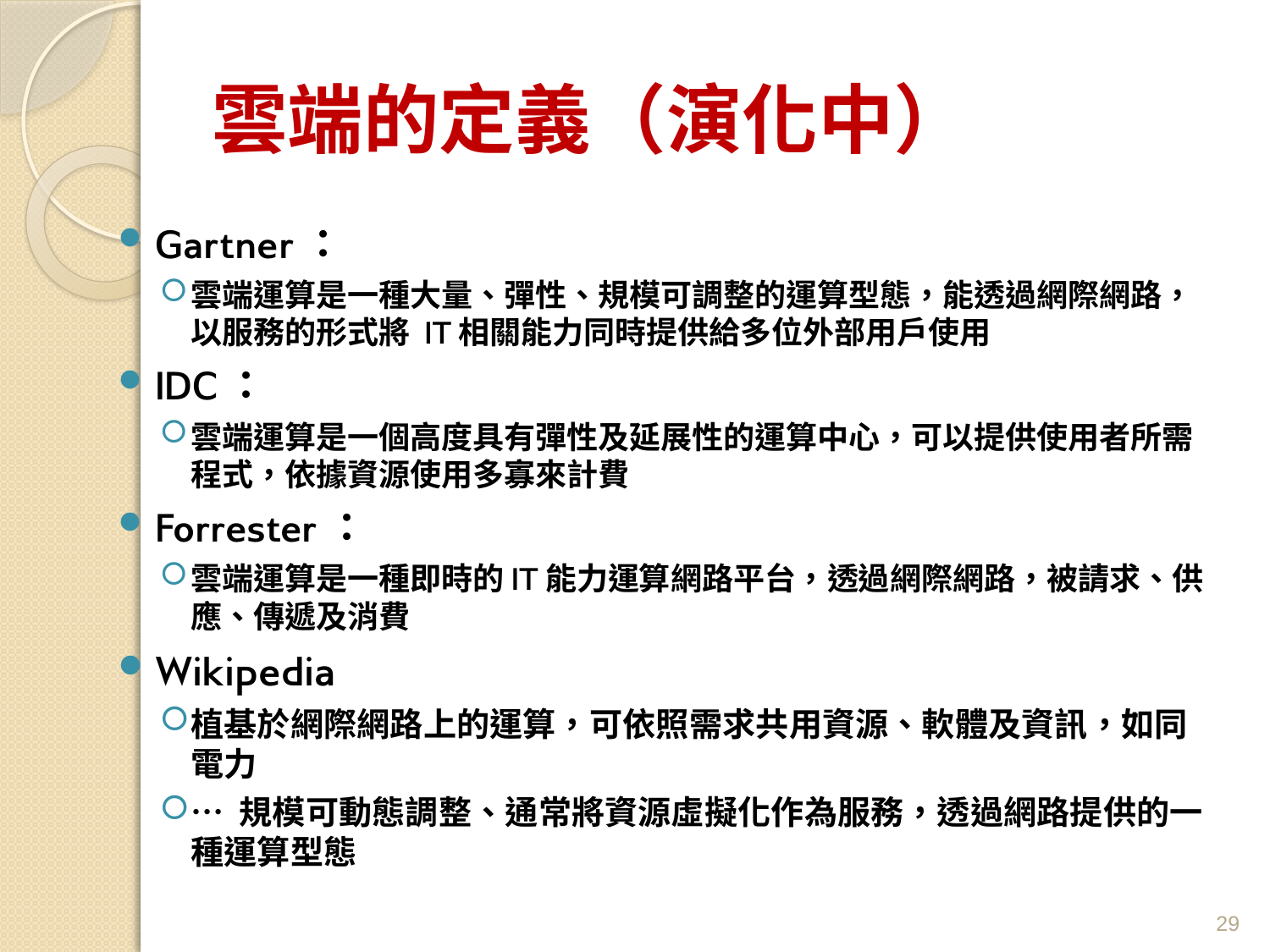

# 雲端的定義（演化中）
Gartner：
雲端運算是一種大量、彈性、規模可調整的運算型態，能透過網際網路，以服務的形式將 IT相關能力同時提供給多位外部用戶使用
IDC：
雲端運算是一個高度具有彈性及延展性的運算中心，可以提供使用者所需程式，依據資源使用多寡來計費
Forrester：
雲端運算是一種即時的IT能力運算網路平台，透過網際網路，被請求、供應、傳遞及消費
Wikipedia
植基於網際網路上的運算，可依照需求共用資源、軟體及資訊，如同電力
… 規模可動態調整、通常將資源虛擬化作為服務，透過網路提供的一種運算型態
29